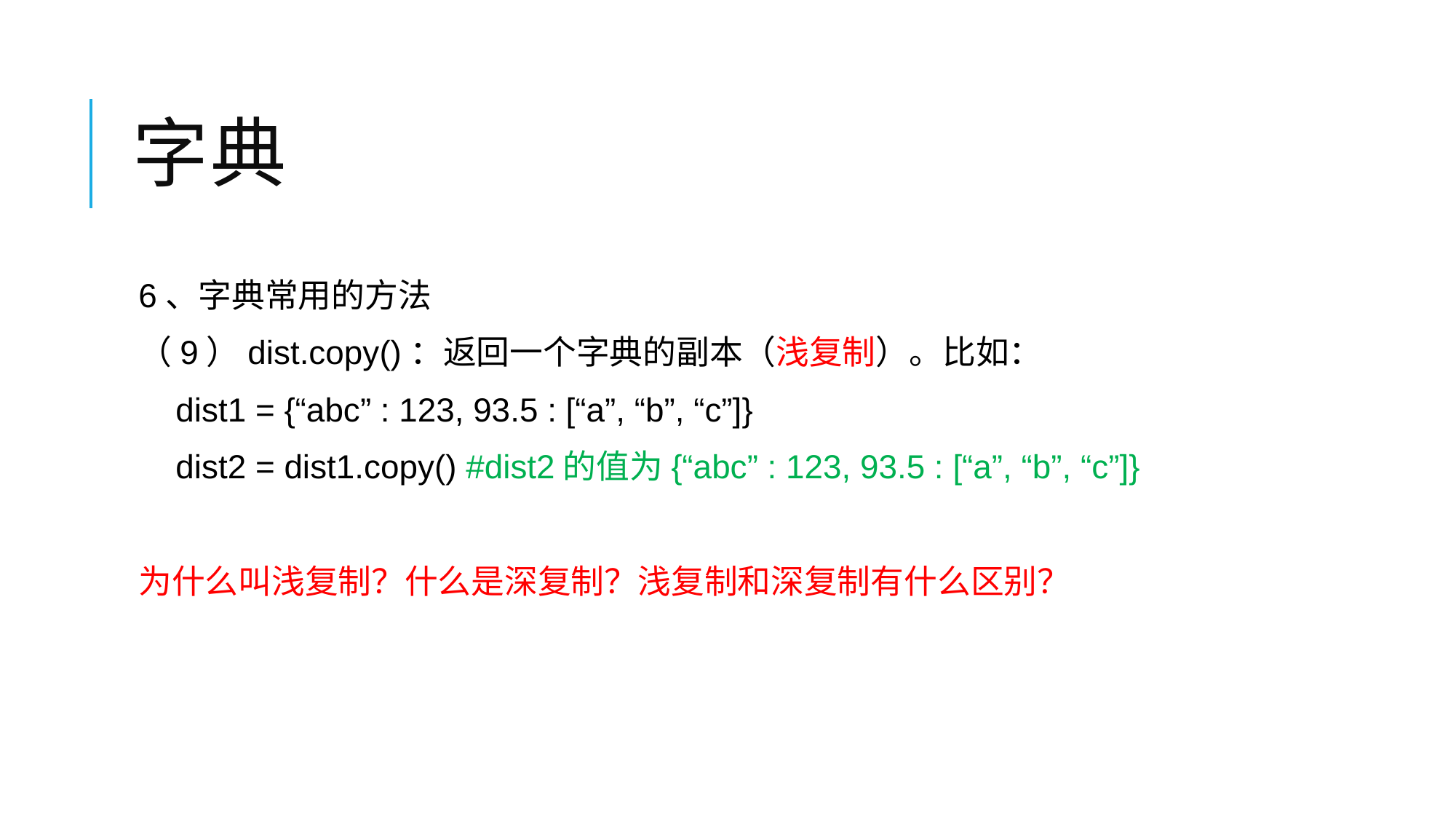

# 字典
6、字典常用的方法
（9）dist.copy()：返回一个字典的副本（浅复制）。比如：
    dist1 = {“abc” : 123, 93.5 : [“a”, “b”, “c”]}
    dist2 = dist1.copy()	#dist2的值为{“abc” : 123, 93.5 : [“a”, “b”, “c”]}

为什么叫浅复制？什么是深复制？浅复制和深复制有什么区别？